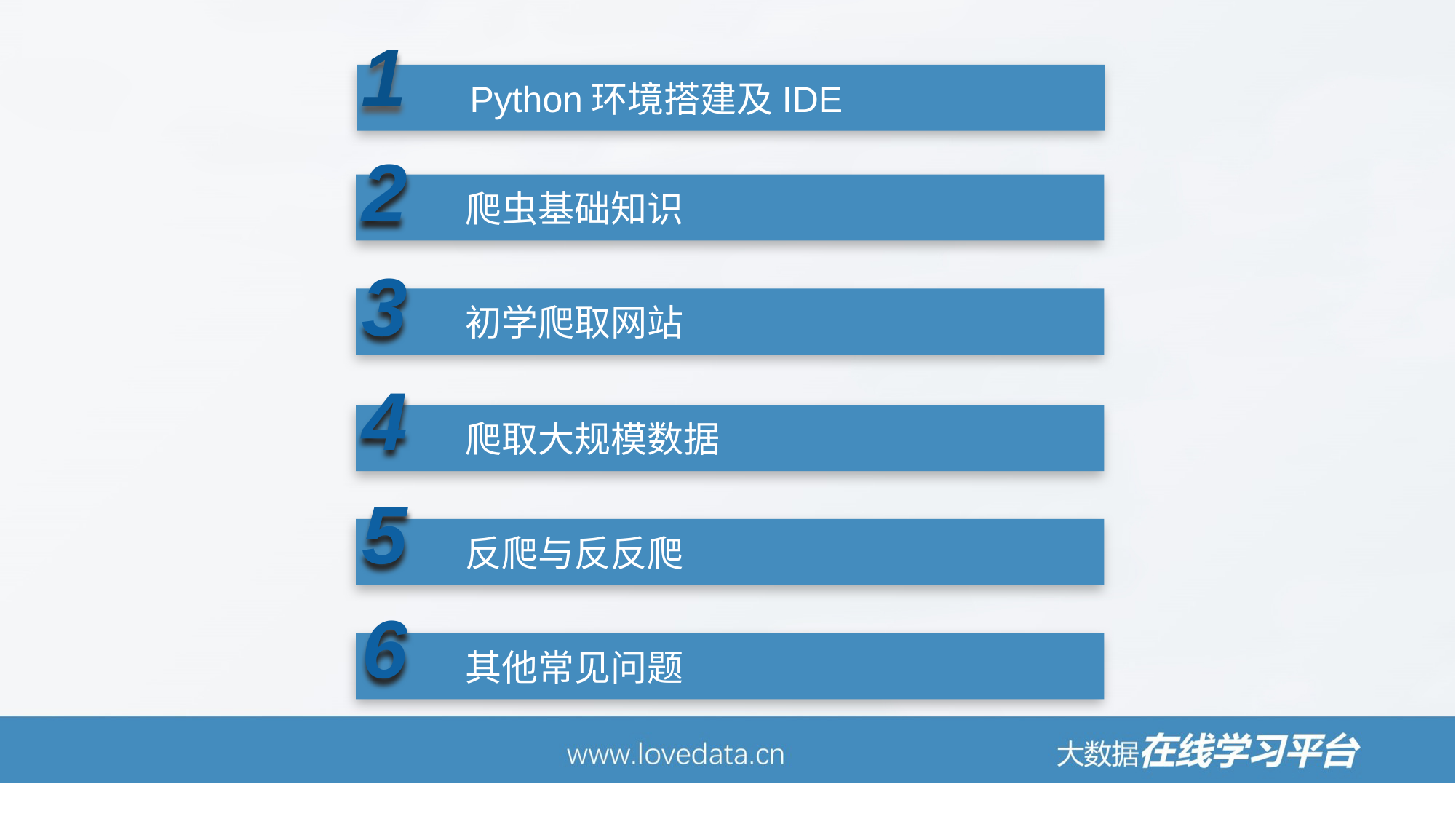

1
          Python环境搭建及IDE
2
           爬虫基础知识
3
           初学爬取网站
4
           爬取大规模数据
5
           反爬与反反爬
6
           其他常见问题